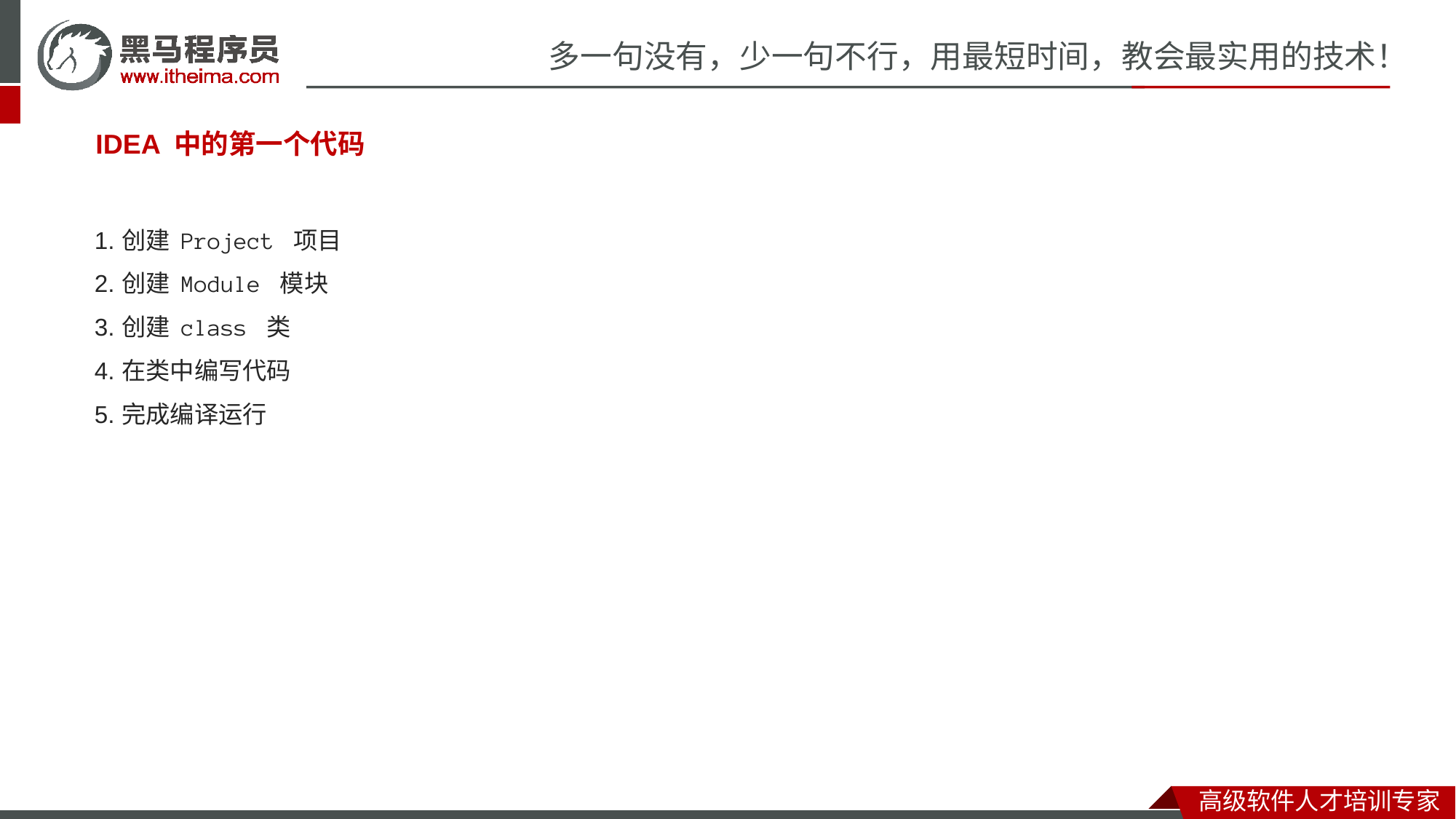

IDEA 中的第一个代码
创建 Project 项目
创建 Module 模块
创建 class 类
在类中编写代码
完成编译运行